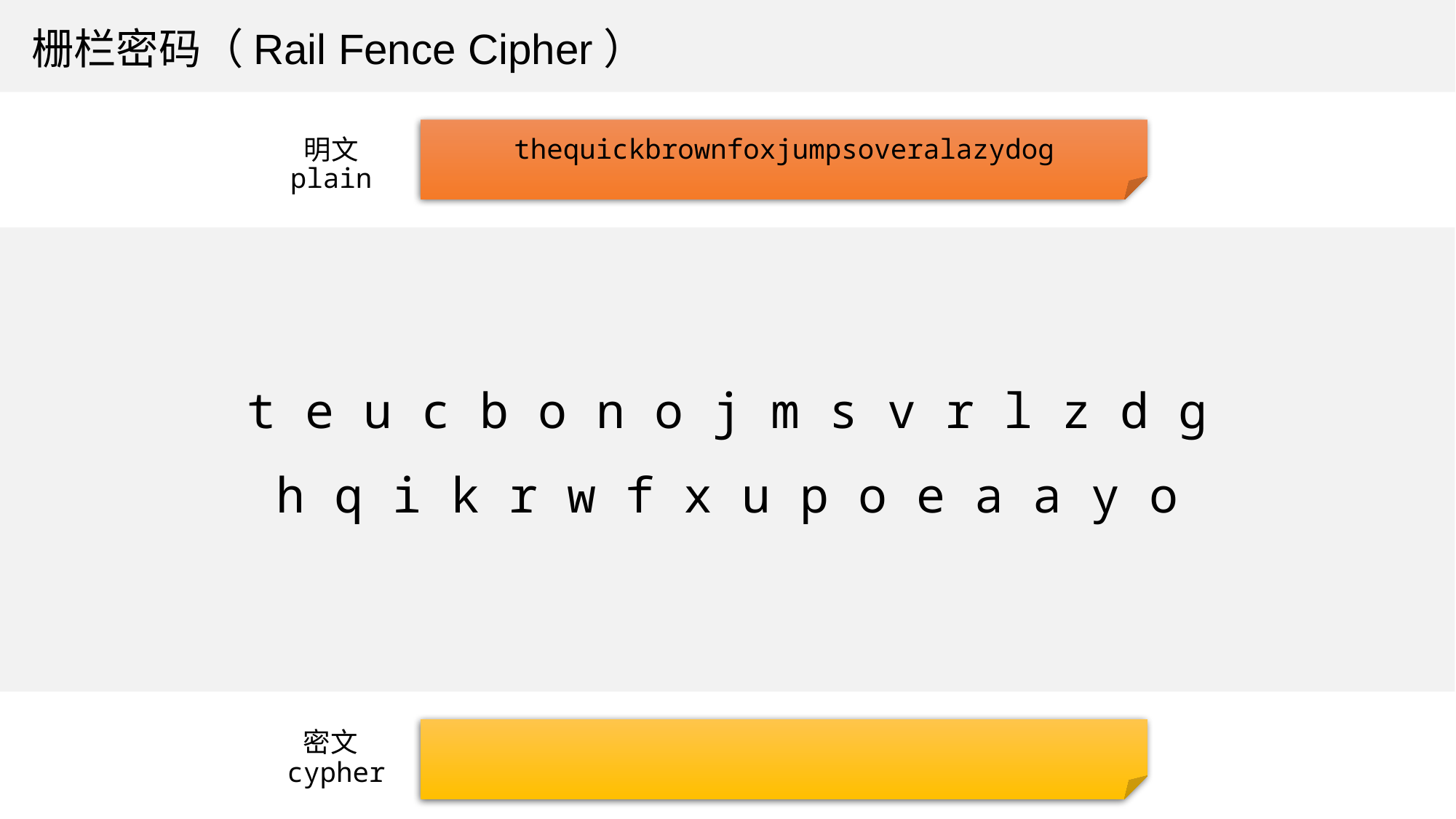

栅栏密码（Rail Fence Cipher）
thequickbrownfoxjumpsoveralazydog
明文
plain

t e u c b o n o j m s v r l z d g
 h q i k r w f x u p o e a a y o

密文
cypher